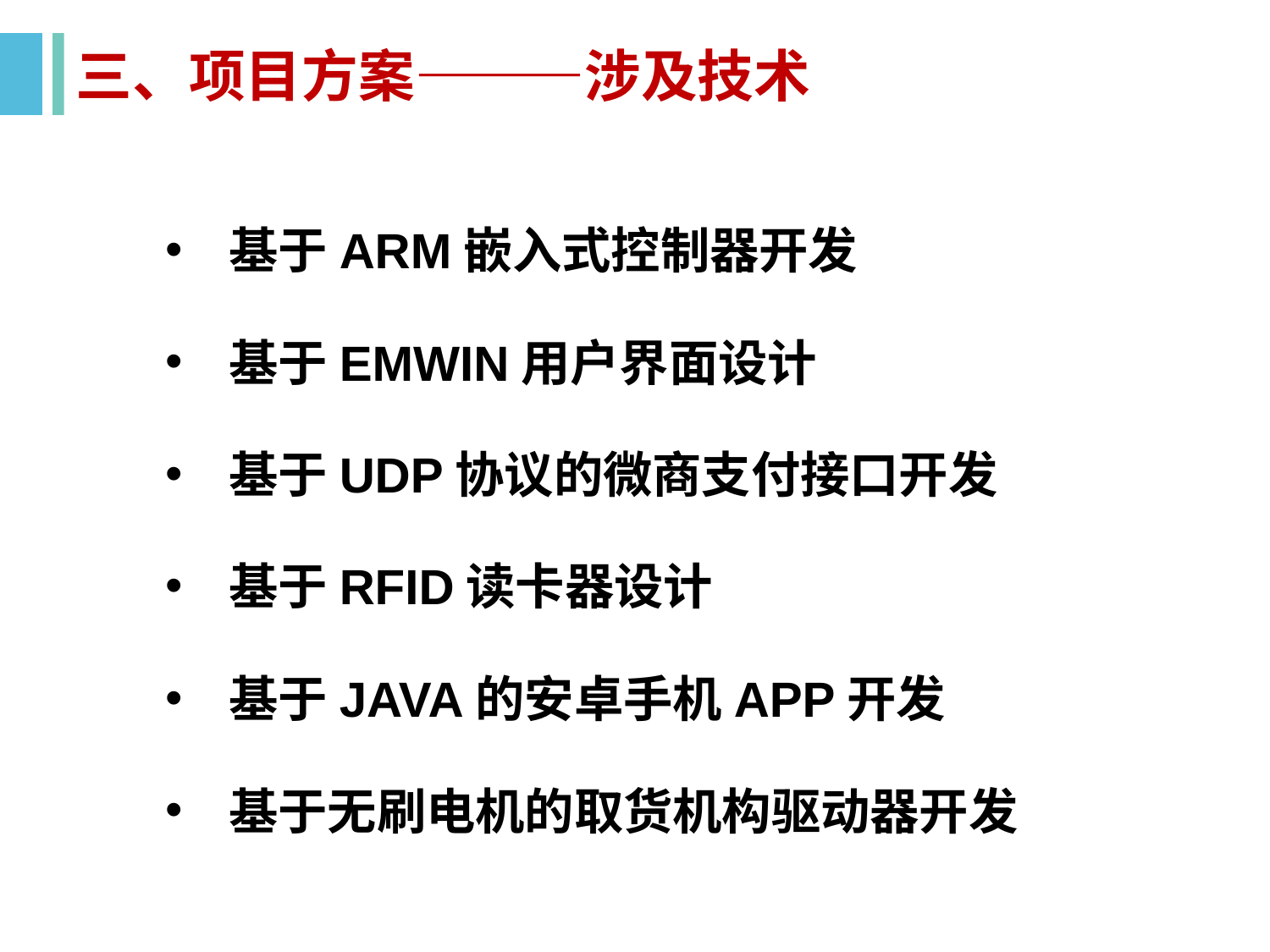

# 三、项目方案———涉及技术
基于ARM嵌入式控制器开发
基于EMWIN用户界面设计
基于UDP协议的微商支付接口开发
基于RFID读卡器设计
基于JAVA的安卓手机APP开发
基于无刷电机的取货机构驱动器开发